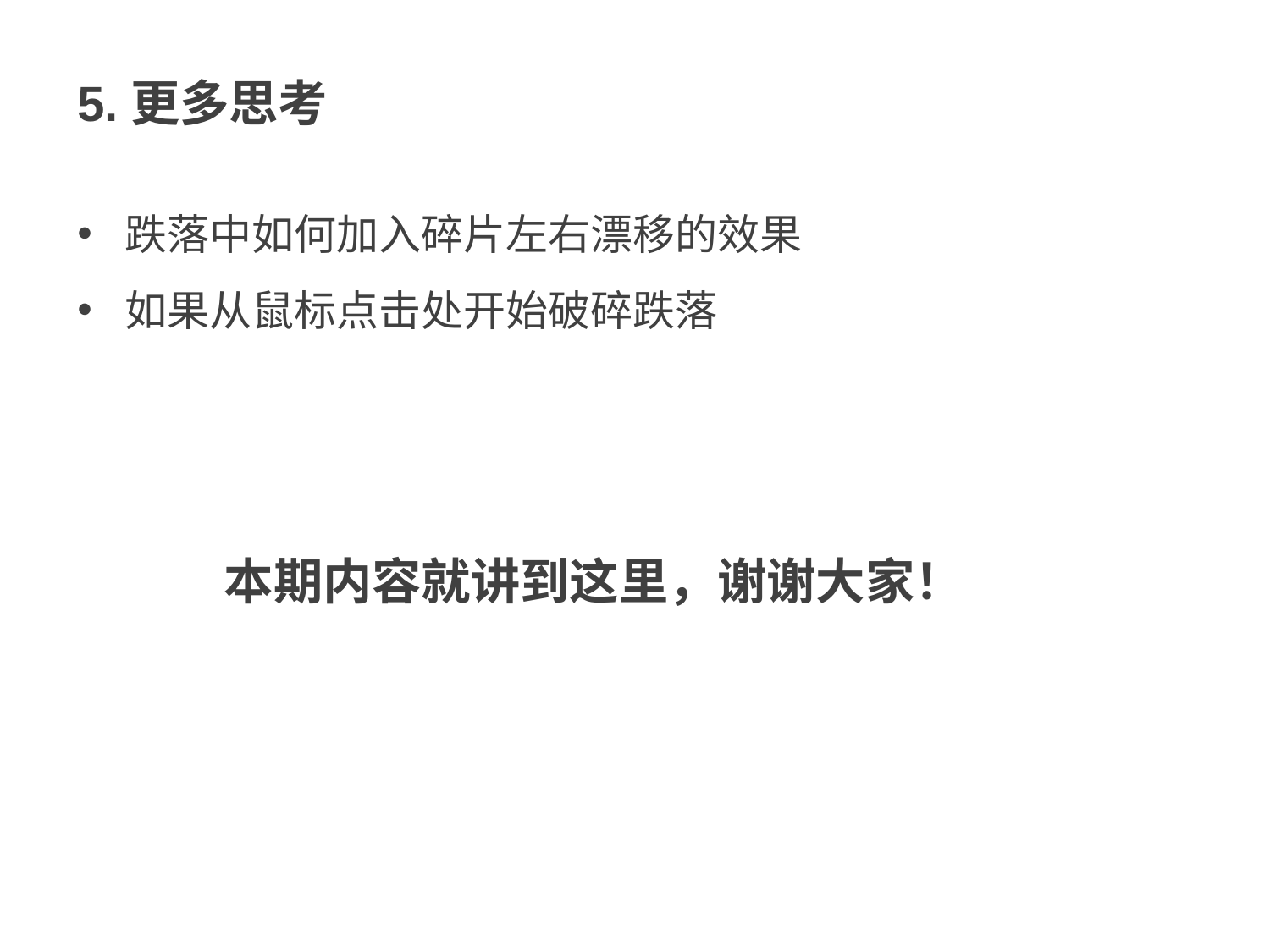

5.更多思考
跌落中如何加入碎片左右漂移的效果
如果从鼠标点击处开始破碎跌落
	本期内容就讲到这里，谢谢大家！